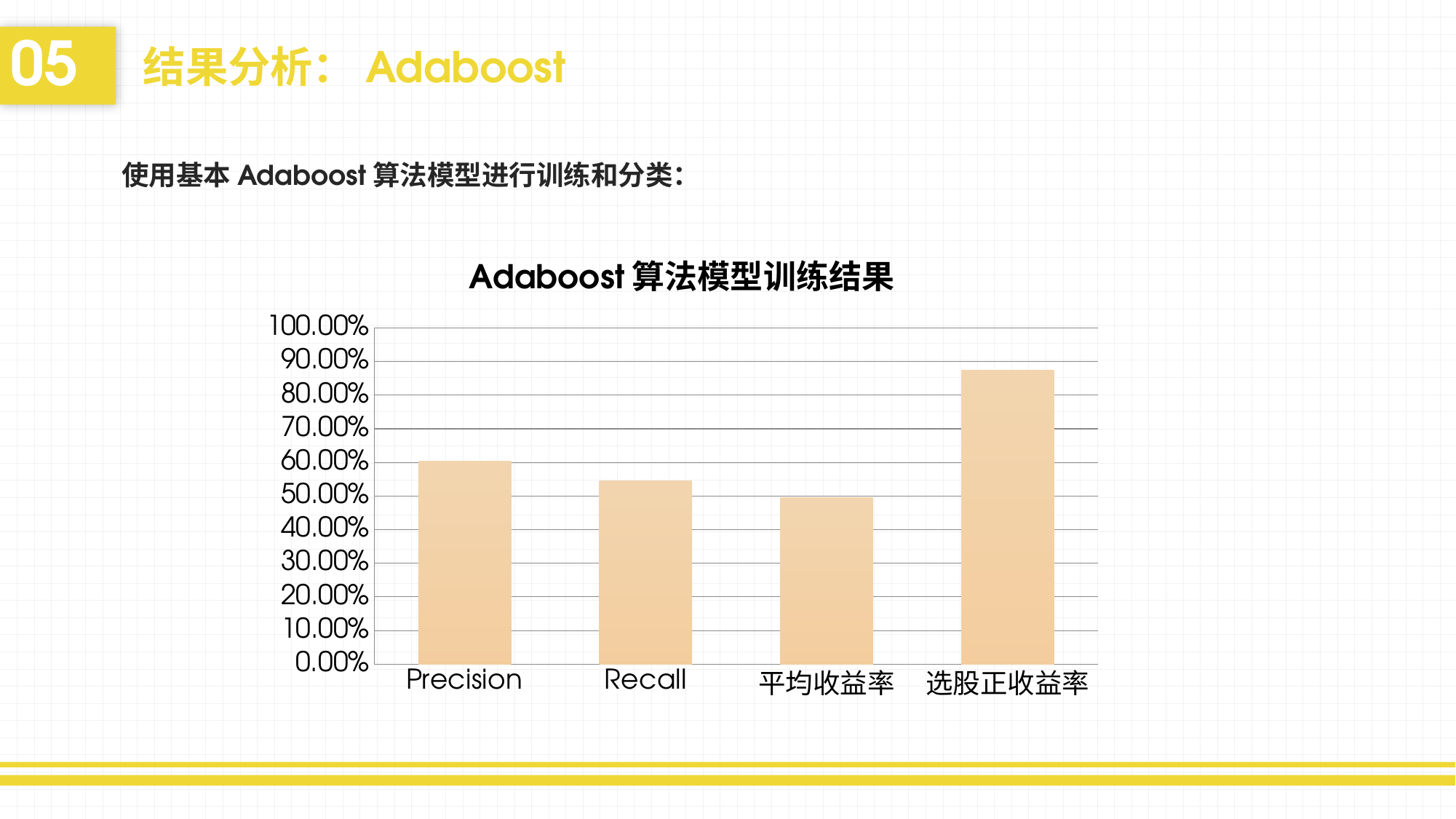

05
结果分析：Adaboost
使用基本Adaboost算法模型进行训练和分类：

### Chart: Adaboost算法模型训练结果

| Category | Adaboost |
|---|---|
| Precision | 0.603 |
| Recall | 0.545 |
| 平均收益率 | 0.496 |
| 选股正收益率 | 0.875 |